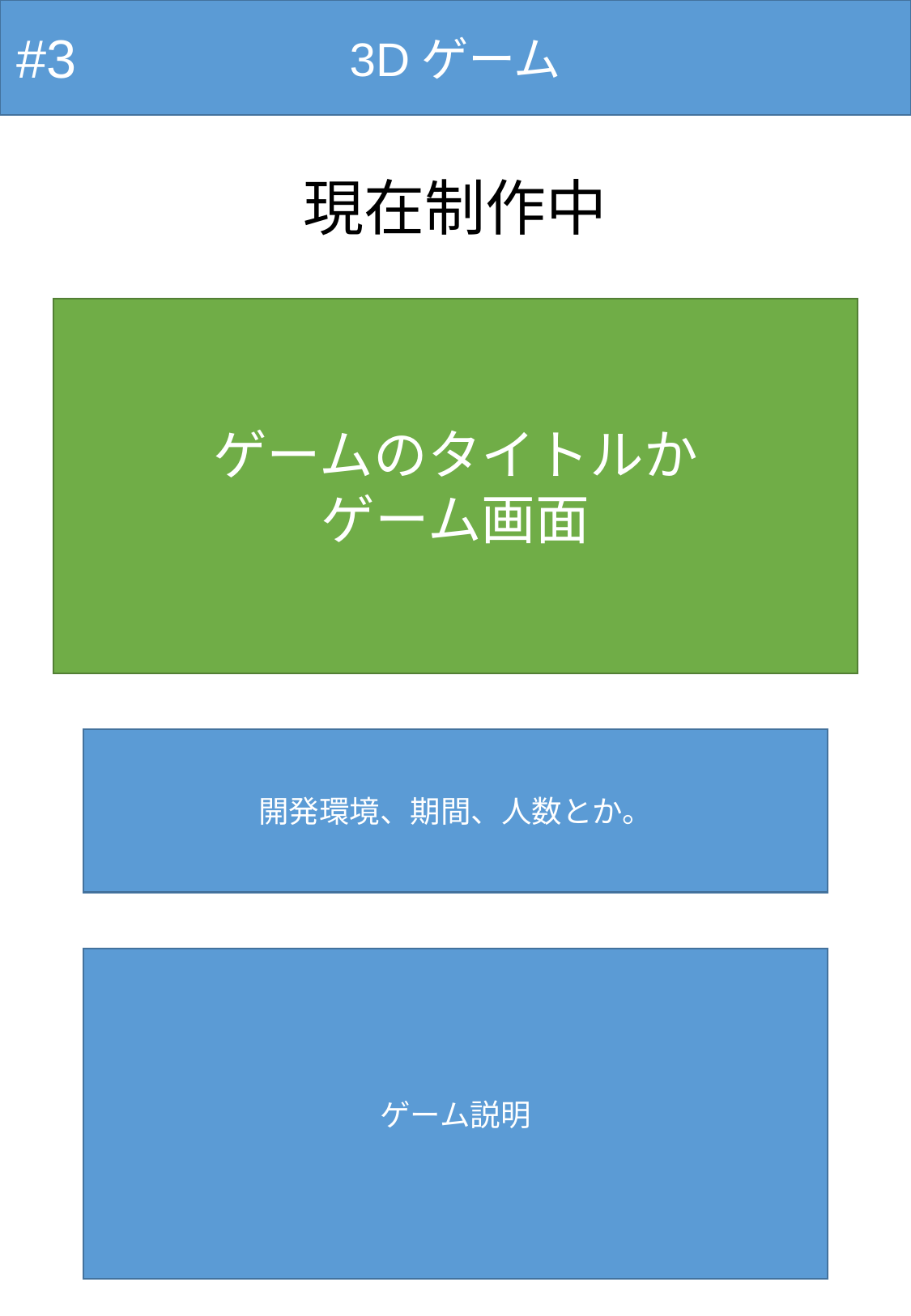

3Dゲーム
#3
現在制作中
ゲームのタイトルか
ゲーム画面
開発環境、期間、人数とか。
ゲーム説明